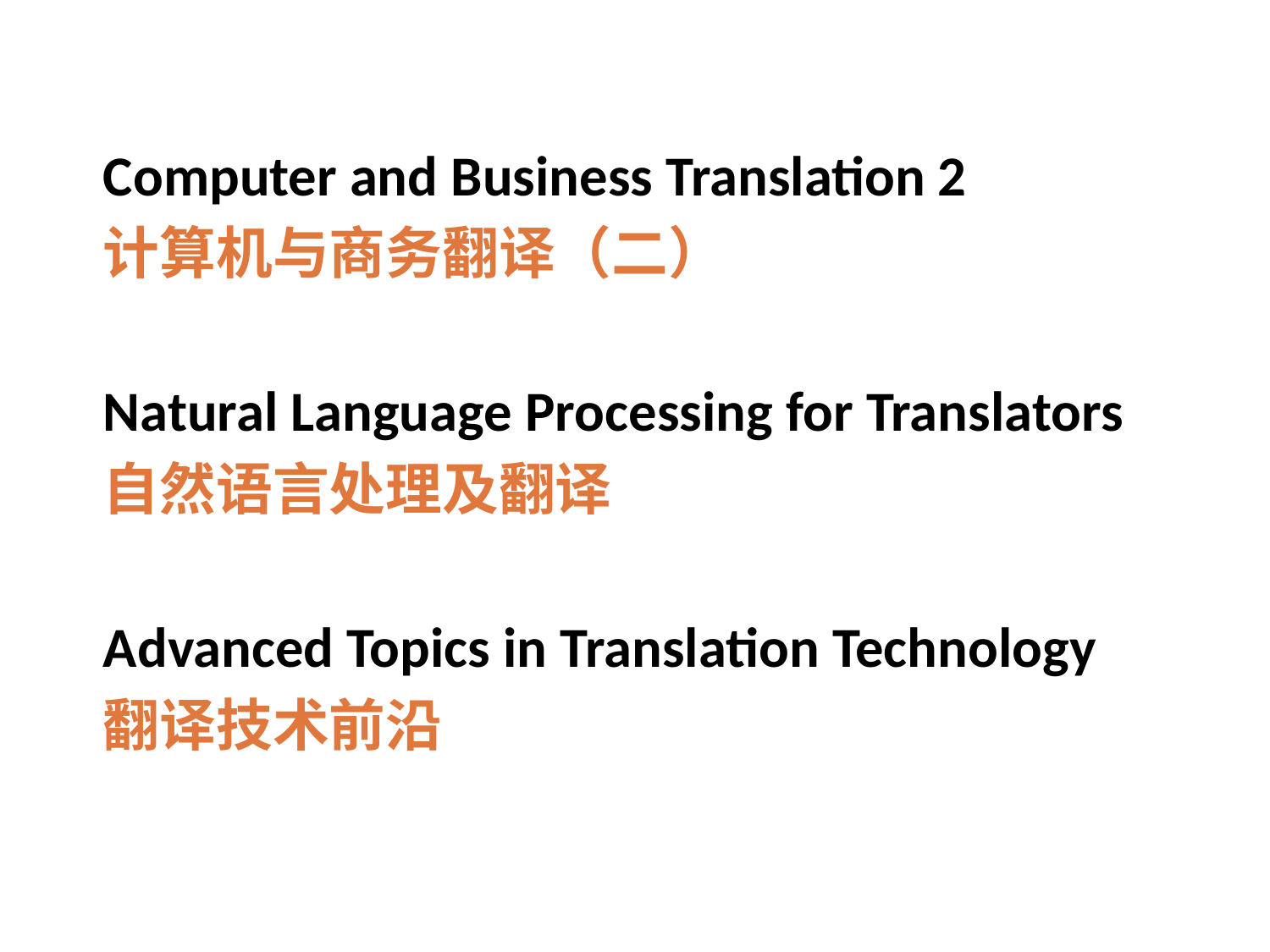

Computer and Business Translation 2
计算机与商务翻译（二）

Natural Language Processing for Translators
自然语言处理及翻译

Advanced Topics in Translation Technology
翻译技术前沿